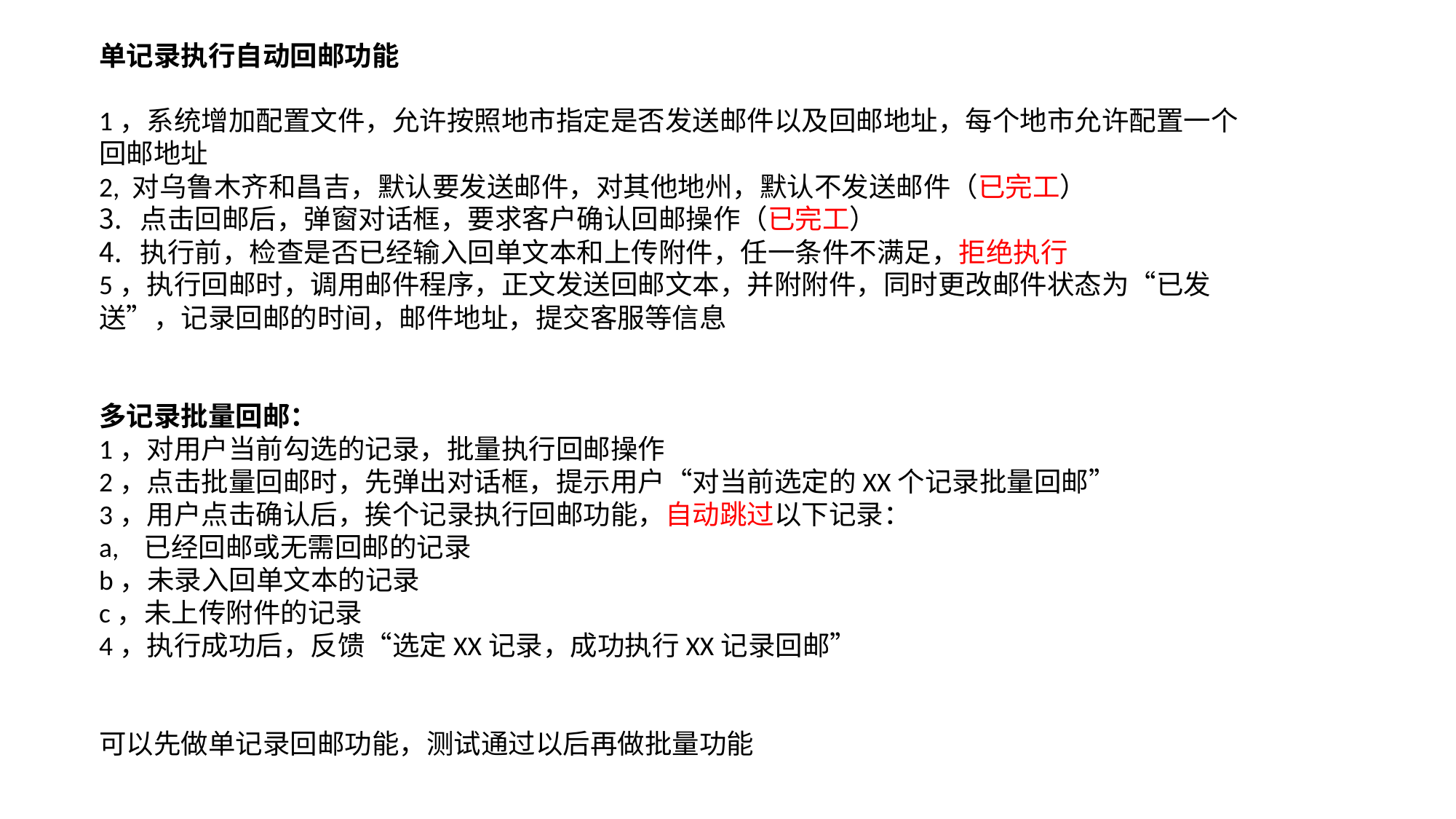

单记录执行自动回邮功能

1，系统增加配置文件，允许按照地市指定是否发送邮件以及回邮地址，每个地市允许配置一个回邮地址
2, 对乌鲁木齐和昌吉，默认要发送邮件，对其他地州，默认不发送邮件（已完工）
点击回邮后，弹窗对话框，要求客户确认回邮操作（已完工）
执行前，检查是否已经输入回单文本和上传附件，任一条件不满足，拒绝执行
5，执行回邮时，调用邮件程序，正文发送回邮文本，并附附件，同时更改邮件状态为“已发送”，记录回邮的时间，邮件地址，提交客服等信息

多记录批量回邮：
1，对用户当前勾选的记录，批量执行回邮操作
2，点击批量回邮时，先弹出对话框，提示用户“对当前选定的XX个记录批量回邮”
3，用户点击确认后，挨个记录执行回邮功能，自动跳过以下记录：
a,   已经回邮或无需回邮的记录
b，未录入回单文本的记录
c，未上传附件的记录
4，执行成功后，反馈“选定XX记录，成功执行XX记录回邮”

可以先做单记录回邮功能，测试通过以后再做批量功能